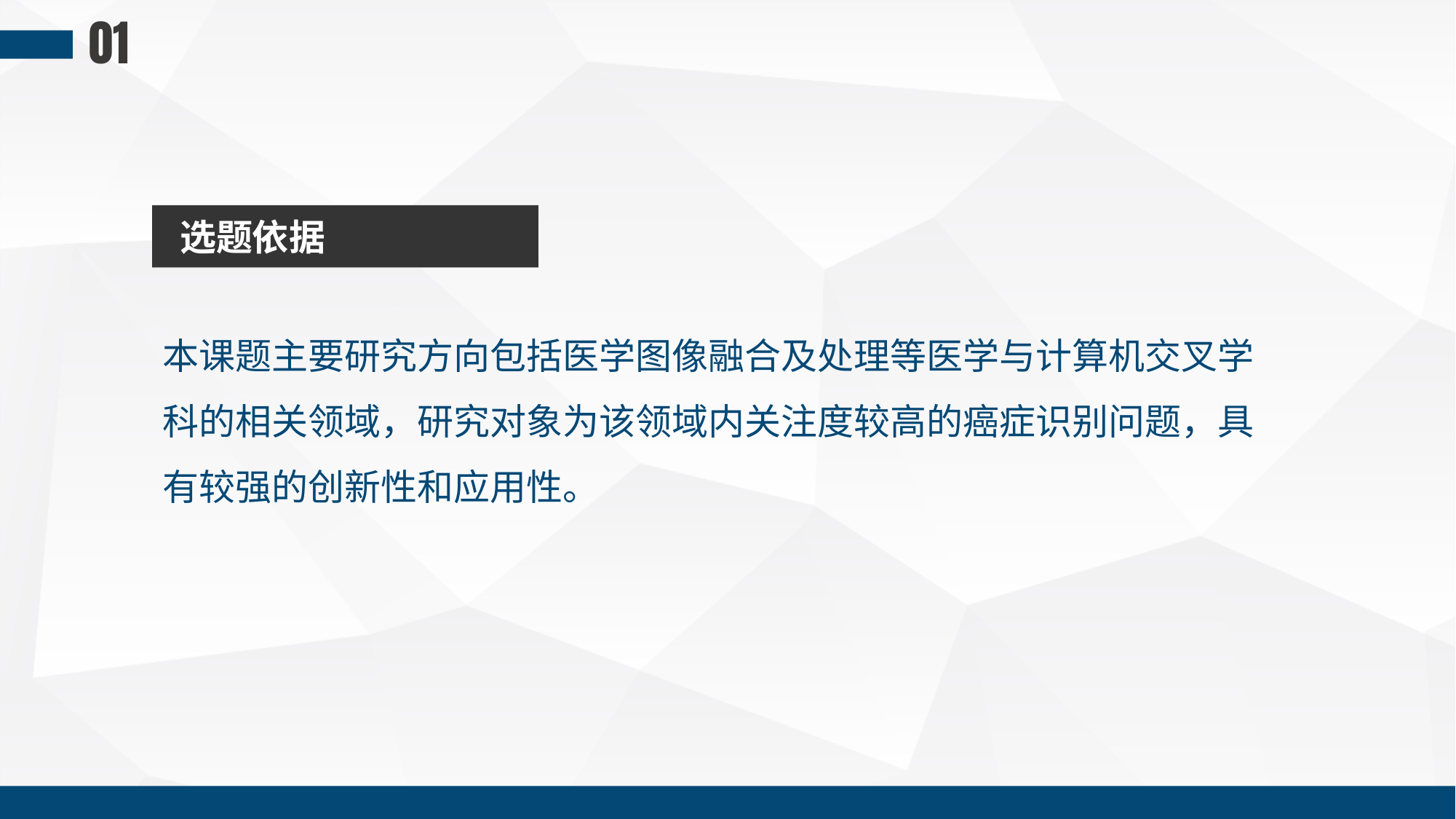

01

 选题依据
本课题主要研究方向包括医学图像融合及处理等医学与计算机交叉学科的相关领域，研究对象为该领域内关注度较高的癌症识别问题，具有较强的创新性和应用性。